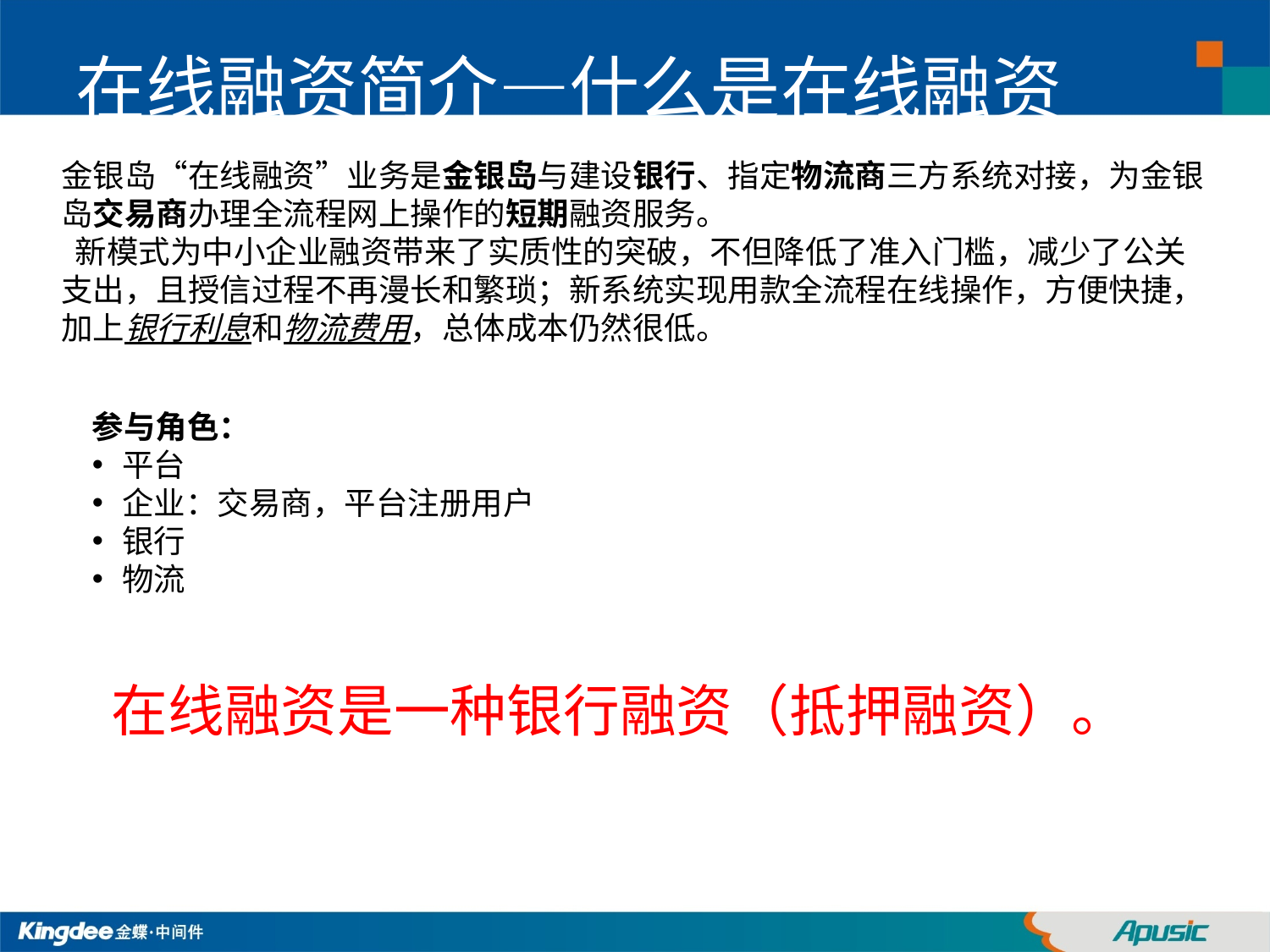

# 在线融资简介—什么是在线融资
金银岛“在线融资”业务是金银岛与建设银行、指定物流商三方系统对接，为金银岛交易商办理全流程网上操作的短期融资服务。
  新模式为中小企业融资带来了实质性的突破，不但降低了准入门槛，减少了公关支出，且授信过程不再漫长和繁琐；新系统实现用款全流程在线操作，方便快捷，加上银行利息和物流费用，总体成本仍然很低。
参与角色：
平台
企业：交易商，平台注册用户
银行
物流
在线融资是一种银行融资（抵押融资）。